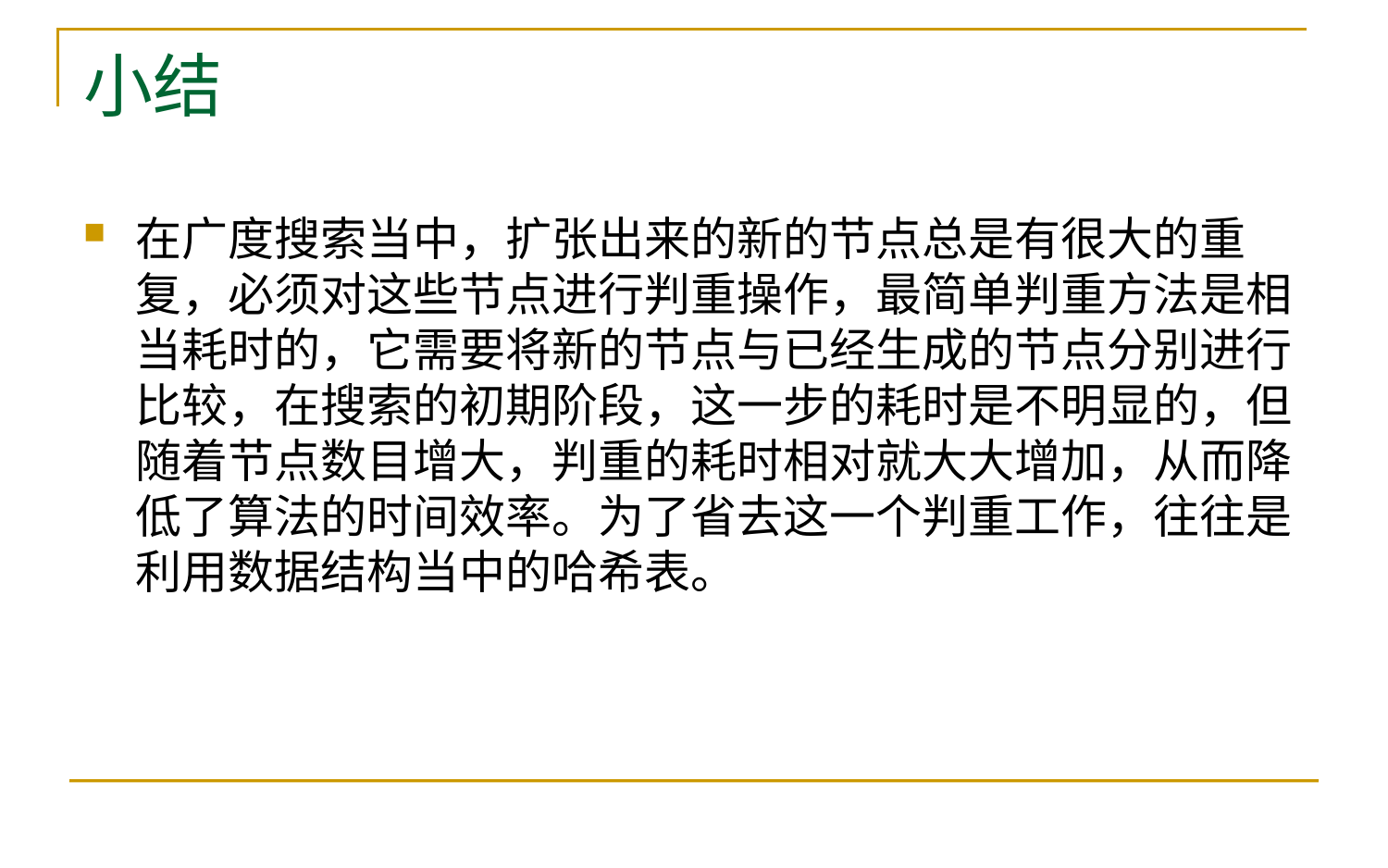

# 小结
在广度搜索当中，扩张出来的新的节点总是有很大的重复，必须对这些节点进行判重操作，最简单判重方法是相当耗时的，它需要将新的节点与已经生成的节点分别进行比较，在搜索的初期阶段，这一步的耗时是不明显的，但随着节点数目增大，判重的耗时相对就大大增加，从而降低了算法的时间效率。为了省去这一个判重工作，往往是利用数据结构当中的哈希表。